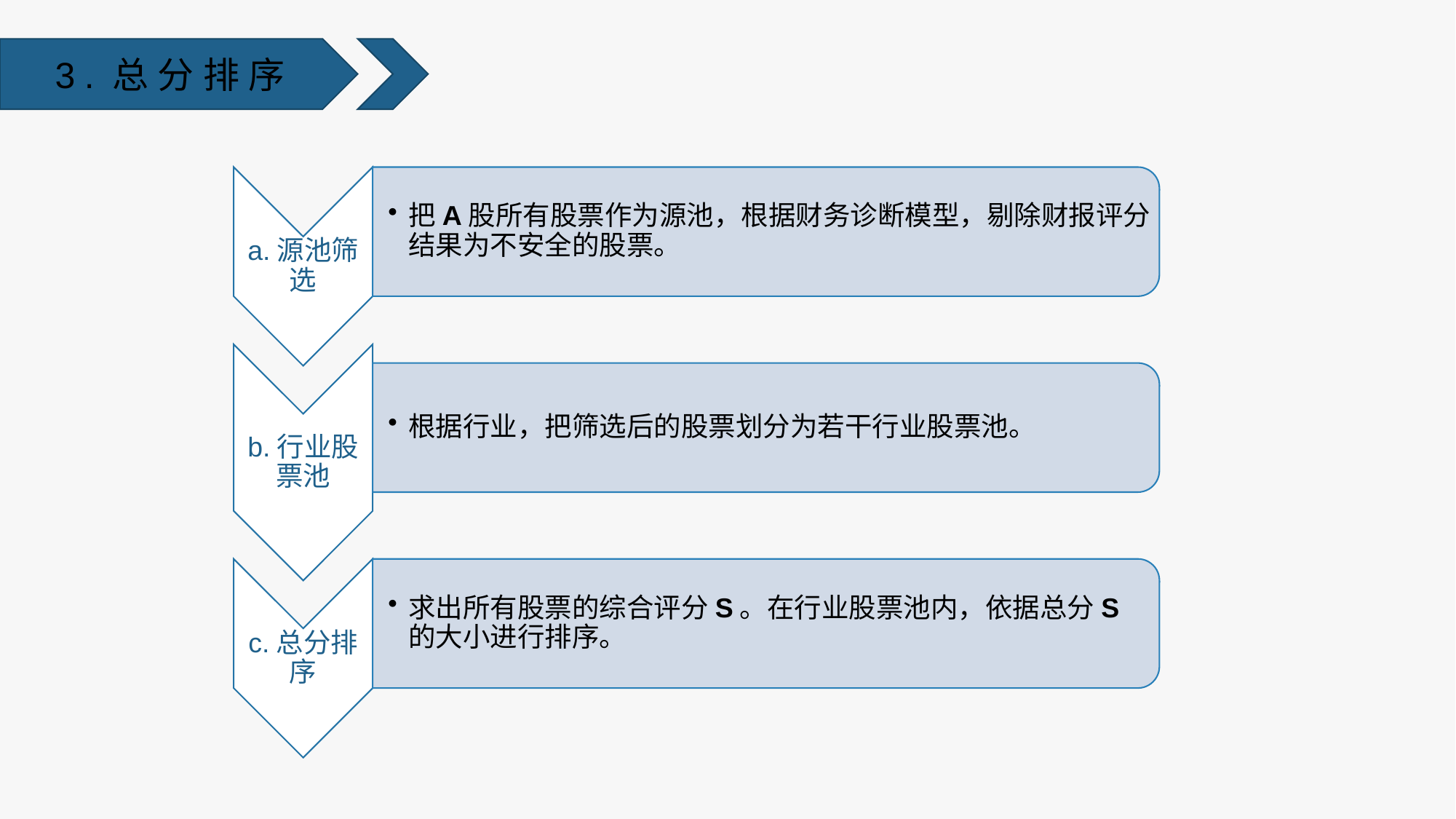

3.总分排序

a.源池筛选
把A股所有股票作为源池，根据财务诊断模型，剔除财报评分结果为不安全的股票。
b.行业股票池
根据行业，把筛选后的股票划分为若干行业股票池。
c.总分排序
求出所有股票的综合评分S。在行业股票池内，依据总分S的大小进行排序。